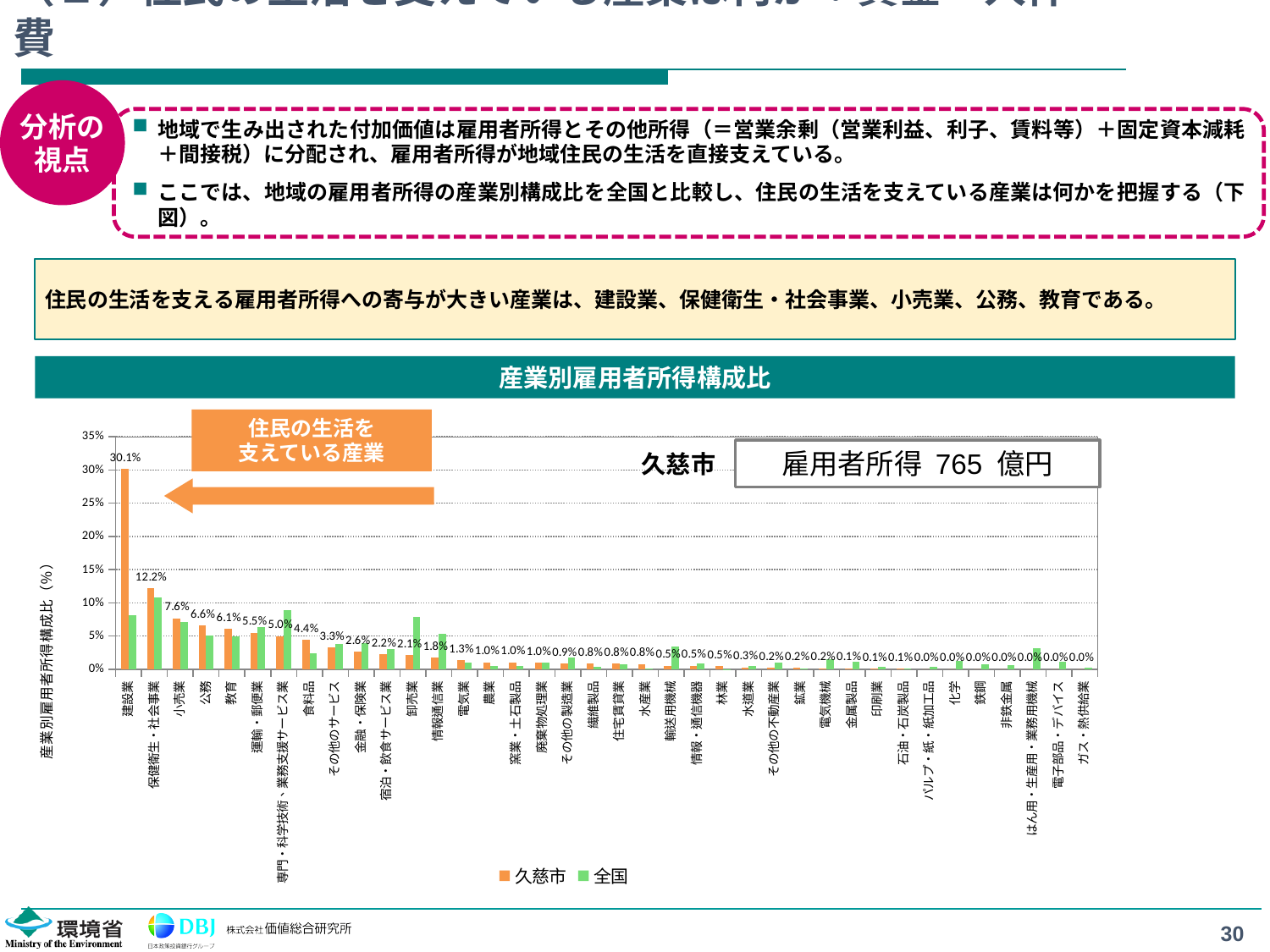

# （１）住民の生活を支えている産業は何か：賃金・人件費
分析の
視点
地域で生み出された付加価値は雇用者所得とその他所得（＝営業余剰（営業利益、利子、賃料等）＋固定資本減耗＋間接税）に分配され、雇用者所得が地域住民の生活を直接支えている。
ここでは、地域の雇用者所得の産業別構成比を全国と比較し、住民の生活を支えている産業は何かを把握する（下図）。
住民の生活を支える雇用者所得への寄与が大きい産業は、建設業、保健衛生・社会事業、小売業、公務、教育である。
産業別雇用者所得構成比
住民の生活を
支えている産業

### Chart

| Category | 久慈市 | 全国 |
|---|---|---|
| 建設業 | 0.3013983369627556 | 0.08130948530897157 |
| 保健衛生・社会事業 | 0.12192716583802275 | 0.10755287214736213 |
| 小売業 | 0.07638082258487411 | 0.07062563092449972 |
| 公務 | 0.06572527417866048 | 0.05093862413438441 |
| 教育 | 0.06090418638998298 | 0.04926234504863029 |
| 運輸・郵便業 | 0.05468141495363728 | 0.06314912765267272 |
| 専門・科学技術、業務支援サービス業 | 0.05010921108167419 | 0.08882716057236403 |
| 食料品 | 0.04425723735507547 | 0.024425788841820603 |
| その他のサービス | 0.03285669259554343 | 0.037725294552666246 |
| 金融・保険業 | 0.026236271385554205 | 0.039923132700528156 |
| 宿泊・飲食サービス業 | 0.022429541857086312 | 0.030566157274005894 |
| 卸売業 | 0.020919528869582538 | 0.07920961509946826 |
| 情報通信業 | 0.017534817457194665 | 0.05378961233429411 |
| 電気業 | 0.013475730793526684 | 0.010505843110120828 |
| 農業 | 0.01023362969469667 | 0.004325259225169324 |
| 窯業・土石製品 | 0.010149612304839007 | 0.005022544333733906 |
| 廃棄物処理業 | 0.009875534346686685 | 0.009445100080965258 |
| その他の製造業 | 0.008554505602302797 | 0.01778950730611006 |
| 繊維製品 | 0.008452347978092281 | 0.003515987767104305 |
| 住宅賃貸業 | 0.008136696518457626 | 0.007376199276910859 |
| 水産業 | 0.007996319404921433 | 0.0009693245871415814 |
| 輸送用機械 | 0.005445070065657831 | 0.0345979966340806 |
| 情報・通信機器 | 0.005263993357711179 | 0.008144174463238849 |
| 林業 | 0.00475090947815785 | 0.0002581144106593944 |
| 水道業 | 0.0027342466514338653 | 0.004682367594499961 |
| その他の不動産業 | 0.0022451224605748265 | 0.009869220029649777 |
| 鉱業 | 0.0020219041623939027 | 0.00047955639258018344 |
| 電気機械 | 0.0016595502132923082 | 0.014612903644615378 |
| 金属製品 | 0.0013402962917517403 | 0.011331346817558138 |
| 印刷業 | 0.0011612628859298635 | 0.004261538180851516 |
| 石油・石炭製品 | 0.0011427662799295619 | 0.001072584771757116 |
| パルプ・紙・紙加工品 | 0.0 | 0.0034587570958779642 |
| 化学 | 0.0 | 0.012390334736414038 |
| 鉄鋼 | 0.0 | 0.006771133451061443 |
| 非鉄金属 | 0.0 | 0.006243154700785206 |
| はん用・生産用・業務用機械 | 0.0 | 0.0321691614731814 |
| 電子部品・デバイス | 0.0 | 0.011277896012352445 |
| ガス・熱供給業 | 0.0 | 0.002125147311912248 |
雇用者所得 765 億円
久慈市

30